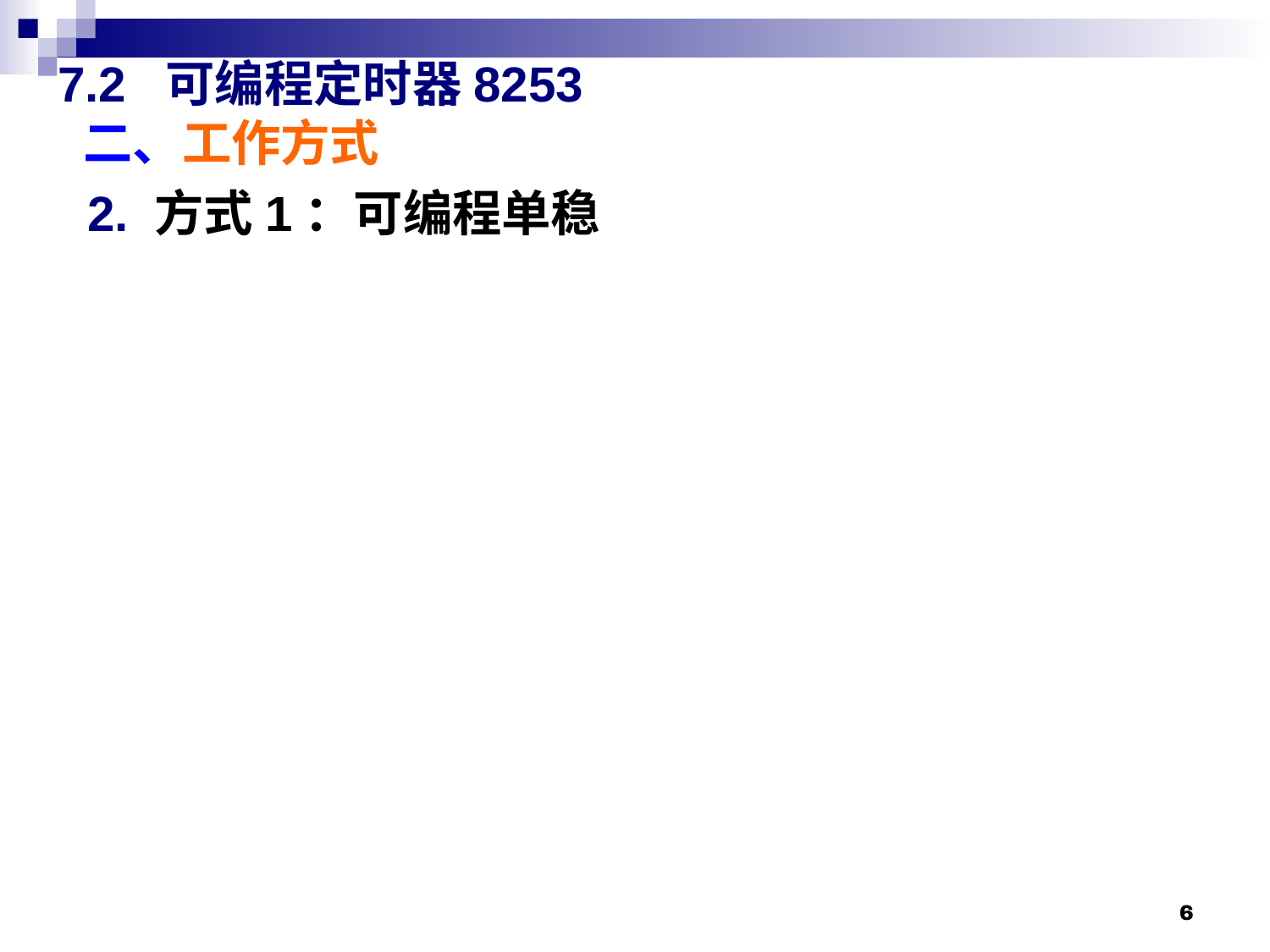

# 7.2  可编程定时器8253 二、工作方式
2. 方式1：可编程单稳
6